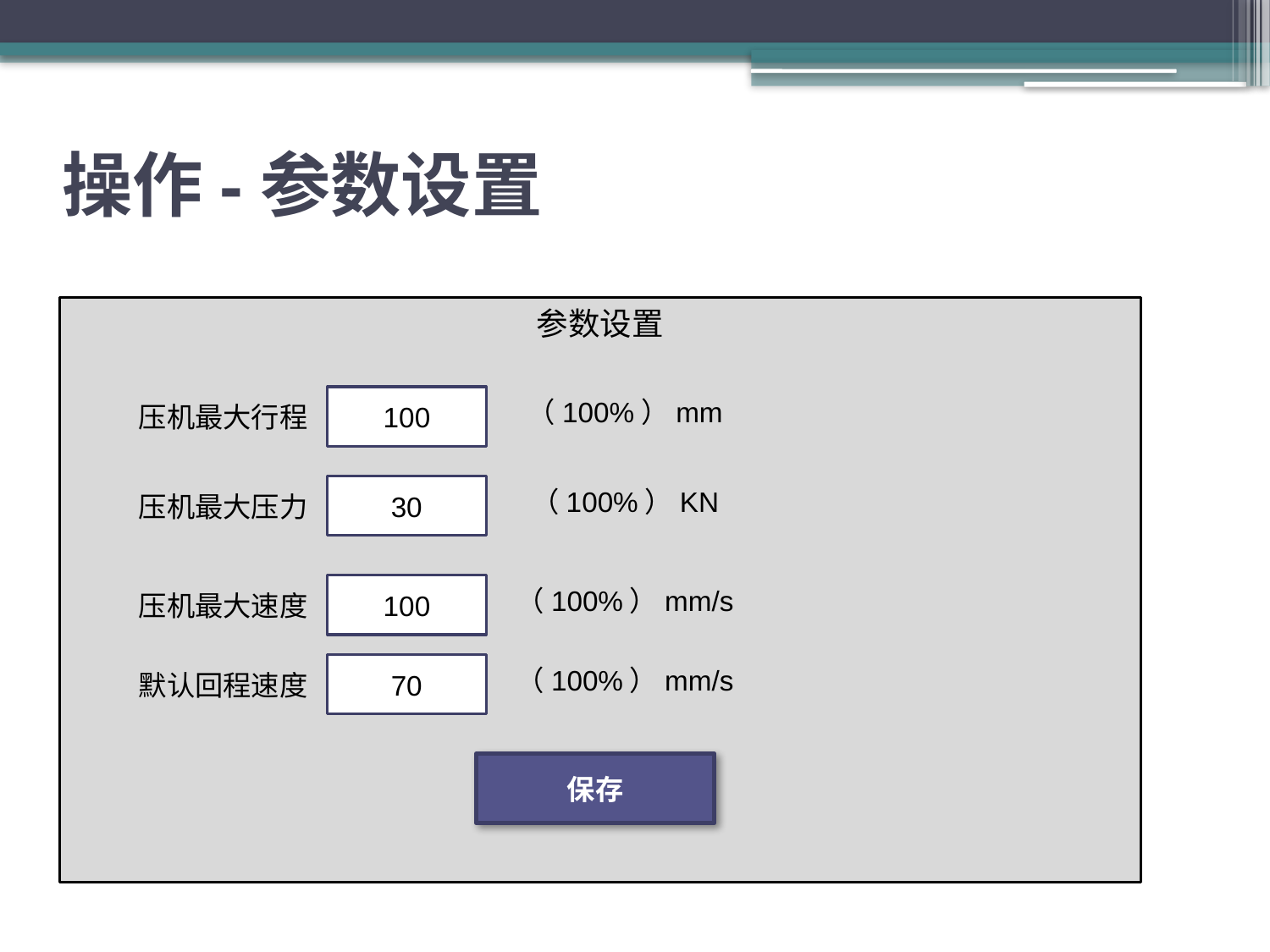

# 操作-参数设置

参数设置
（100%）mm
压机最大行程
100
（100%）KN
压机最大压力
30
（100%）mm/s
压机最大速度
100
（100%）mm/s
默认回程速度
70
保存